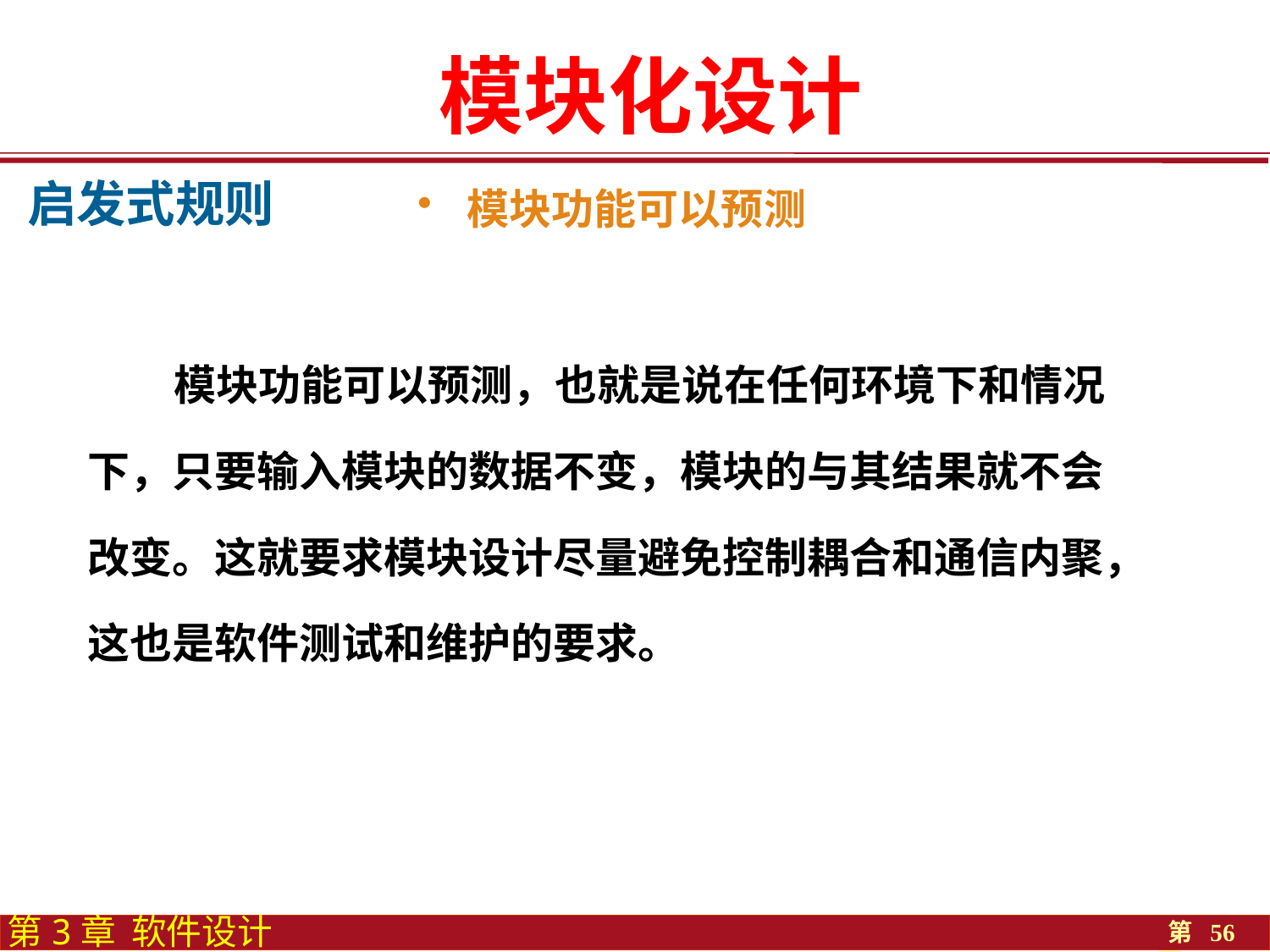

模块化设计
启发式规则
 模块功能可以预测
        模块功能可以预测，也就是说在任何环境下和情况下，只要输入模块的数据不变，模块的与其结果就不会改变。这就要求模块设计尽量避免控制耦合和通信内聚，这也是软件测试和维护的要求。